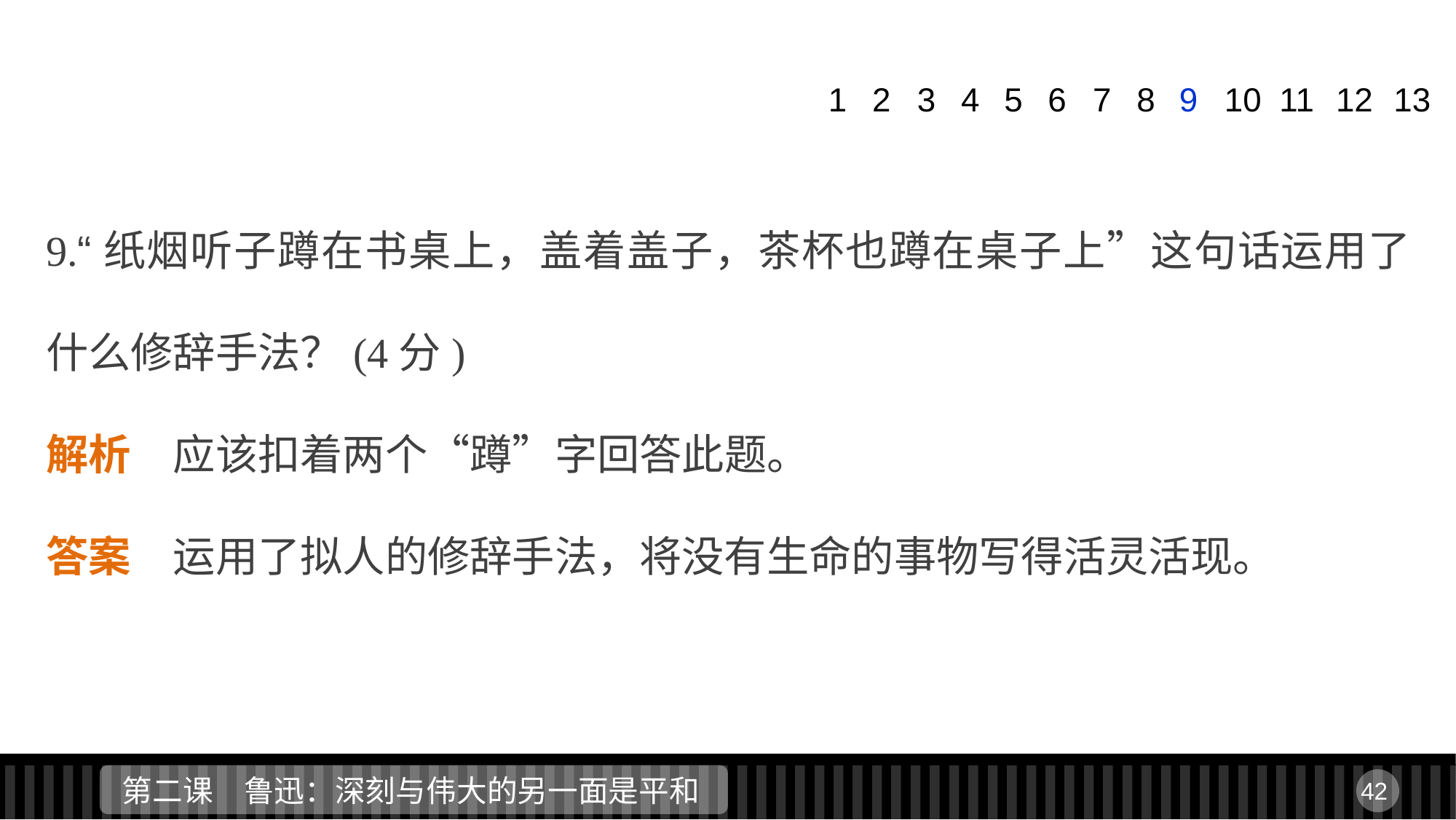

1
2
3
4
5
6
7
8
9
11
12
13
10
9.“纸烟听子蹲在书桌上，盖着盖子，茶杯也蹲在桌子上”这句话运用了什么修辞手法？(4分)
解析　应该扣着两个“蹲”字回答此题。
答案　运用了拟人的修辞手法，将没有生命的事物写得活灵活现。